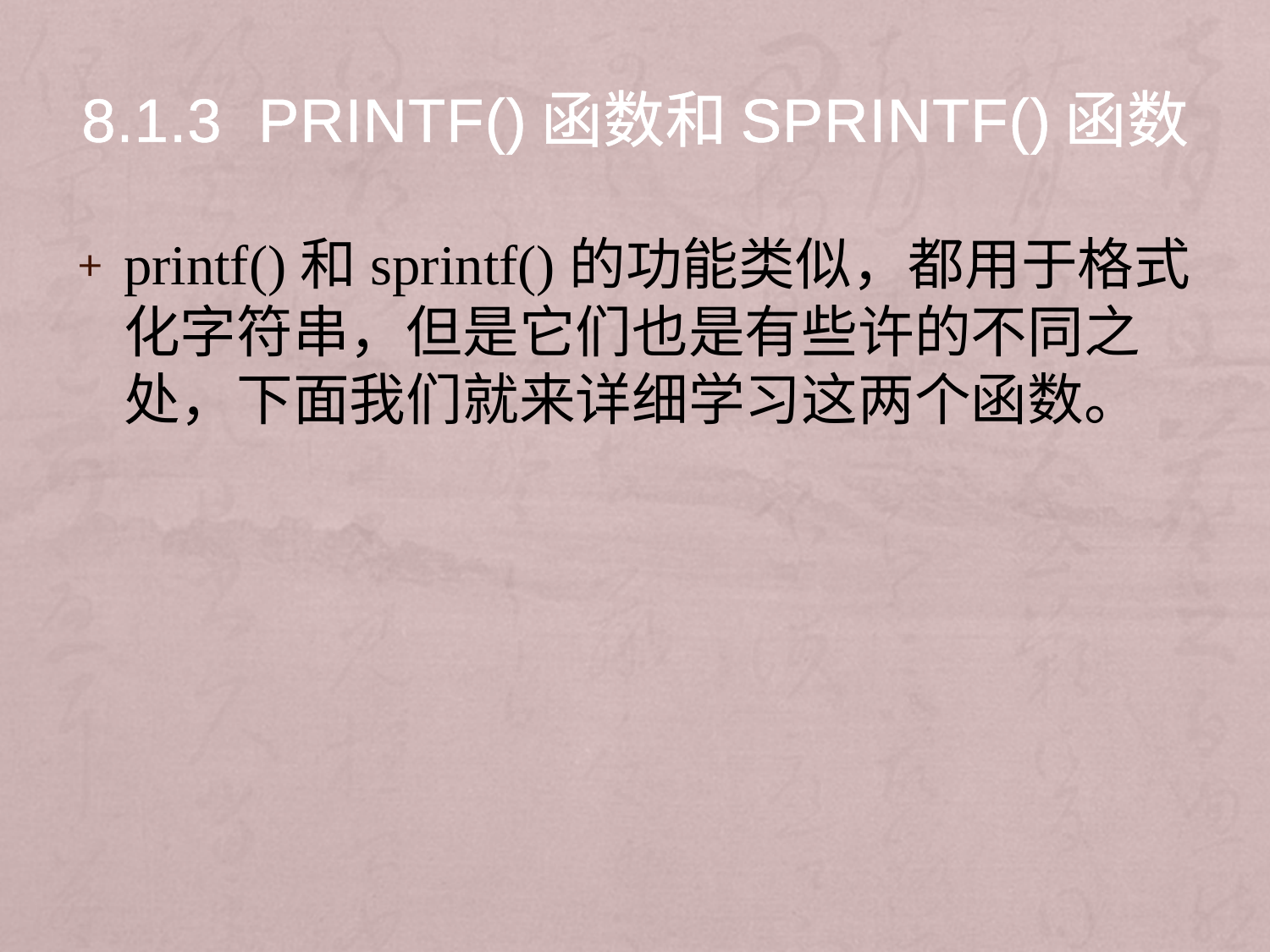

# 8.1.3  printf()函数和sprintf()函数
printf()和sprintf()的功能类似，都用于格式化字符串，但是它们也是有些许的不同之处，下面我们就来详细学习这两个函数。